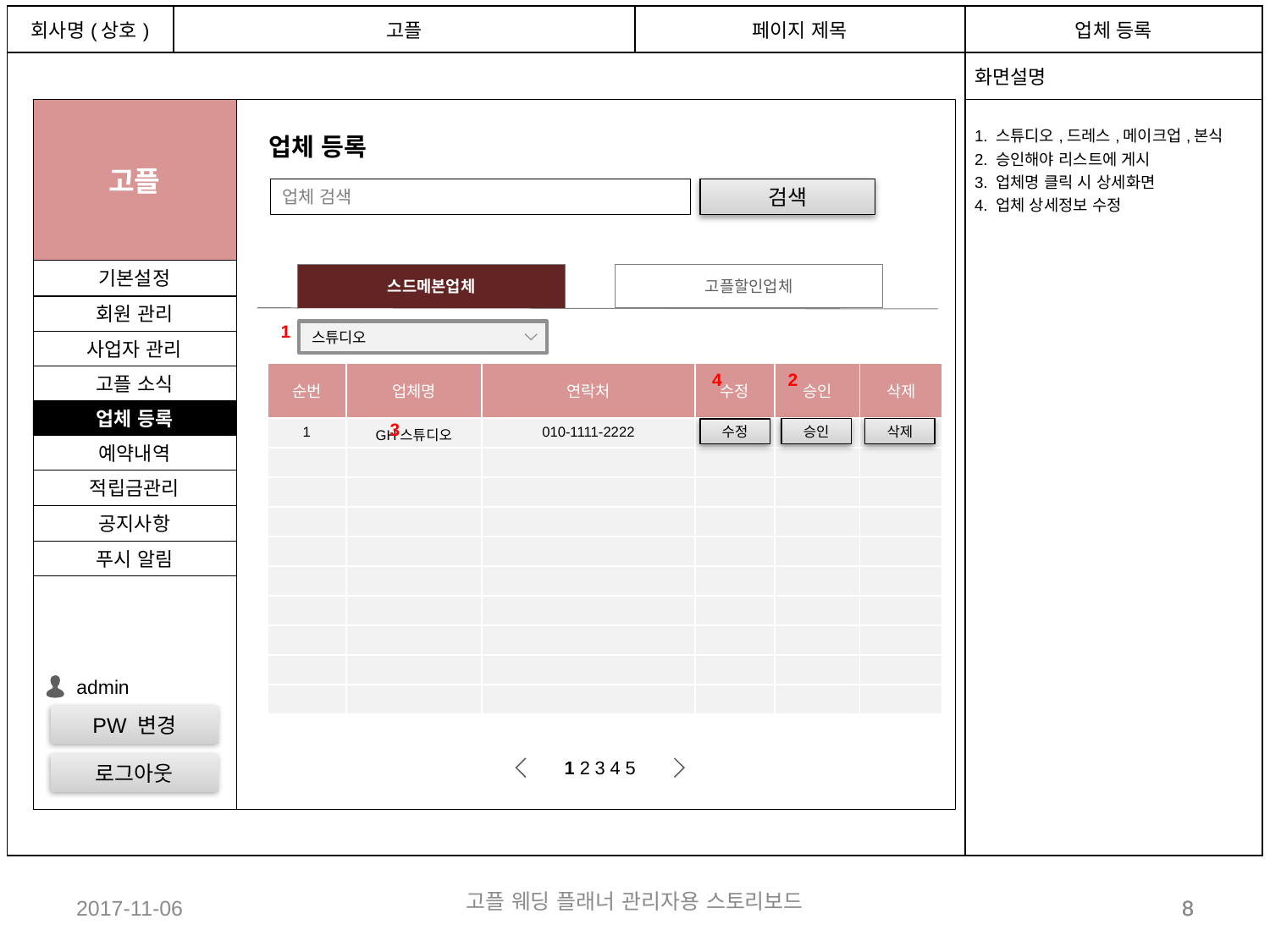

| 회사명(상호) | 고플 | 페이지 제목 | 업체 등록 |
| --- | --- | --- | --- |
|  |  |  | 화면설명 |
|  |  |  | 1. 스튜디오,드레스,메이크업,본식 2. 승인해야 리스트에 게시 3. 업체명 클릭 시 상세화면 4. 업체 상세정보 수정 |

고플
업체 등록
업체 검색
검색
기본설정
스드메본업체
고플할인업체
회원 관리
1
스튜디오

사업자 관리
4
2
| 순번 | 업체명 | 연락처 | 수정 | 승인 | 삭제 |
| --- | --- | --- | --- | --- | --- |
| 1 | GH스튜디오 | 010-1111-2222 |  |  |  |
|  |  |  |  |  |  |
|  |  |  |  |  |  |
|  |  |  |  |  |  |
|  |  |  |  |  |  |
|  |  |  |  |  |  |
|  |  |  |  |  |  |
|  |  |  |  |  |  |
|  |  |  |  |  |  |
|  |  |  |  |  |  |
고플 소식
업체 등록
3
승인
삭제
수정
예약내역
적립금관리
공지사항

푸시 알림
admin

PW 변경
1 2 3 4 5

로그아웃
고플 웨딩 플래너 관리자용 스토리보드
2017-11-06
8
8
8